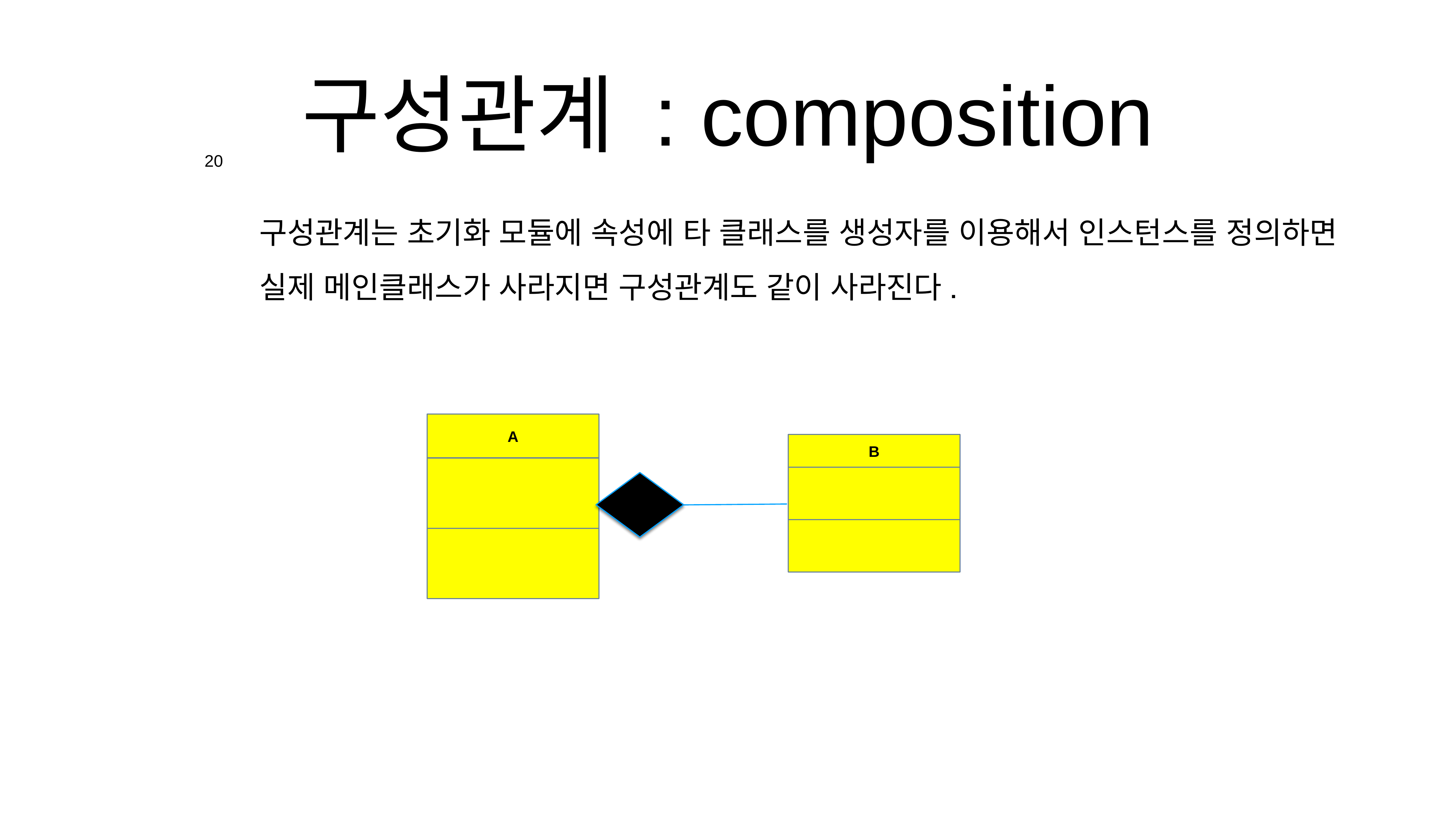

# 구성관계 : composition
20
구성관계는 초기화 모듈에 속성에 타 클래스를 생성자를 이용해서 인스턴스를 정의하면 실제 메인클래스가 사라지면 구성관계도 같이 사라진다.

A

B